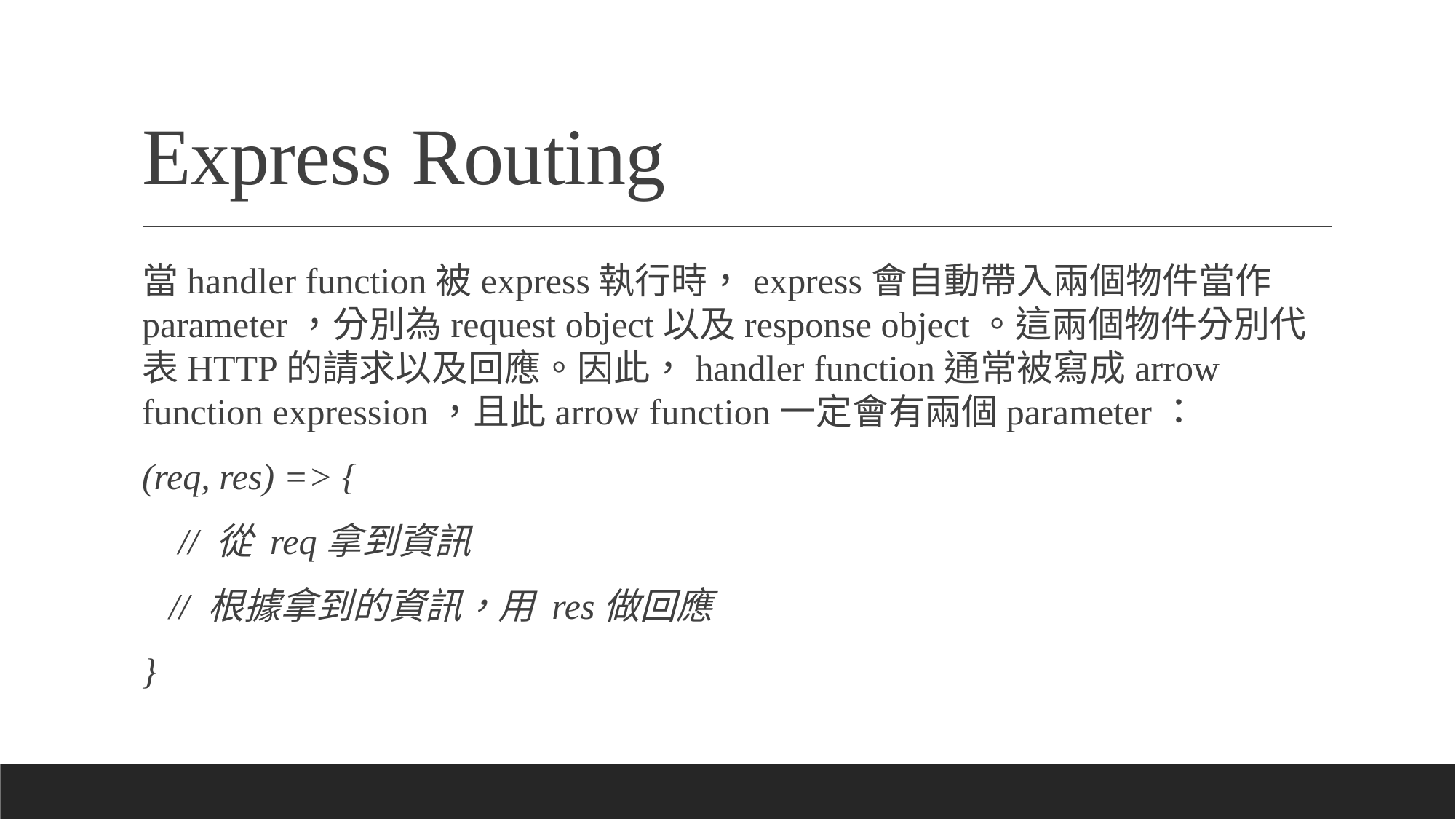

# Express Routing
當handler function被express執行時，express會自動帶入兩個物件當作parameter，分別為request object以及response object。這兩個物件分別代表HTTP的請求以及回應。因此，handler function通常被寫成arrow function expression，且此arrow function一定會有兩個parameter：
(req, res) => {
    // 從 req拿到資訊
   // 根據拿到的資訊，用 res做回應
}